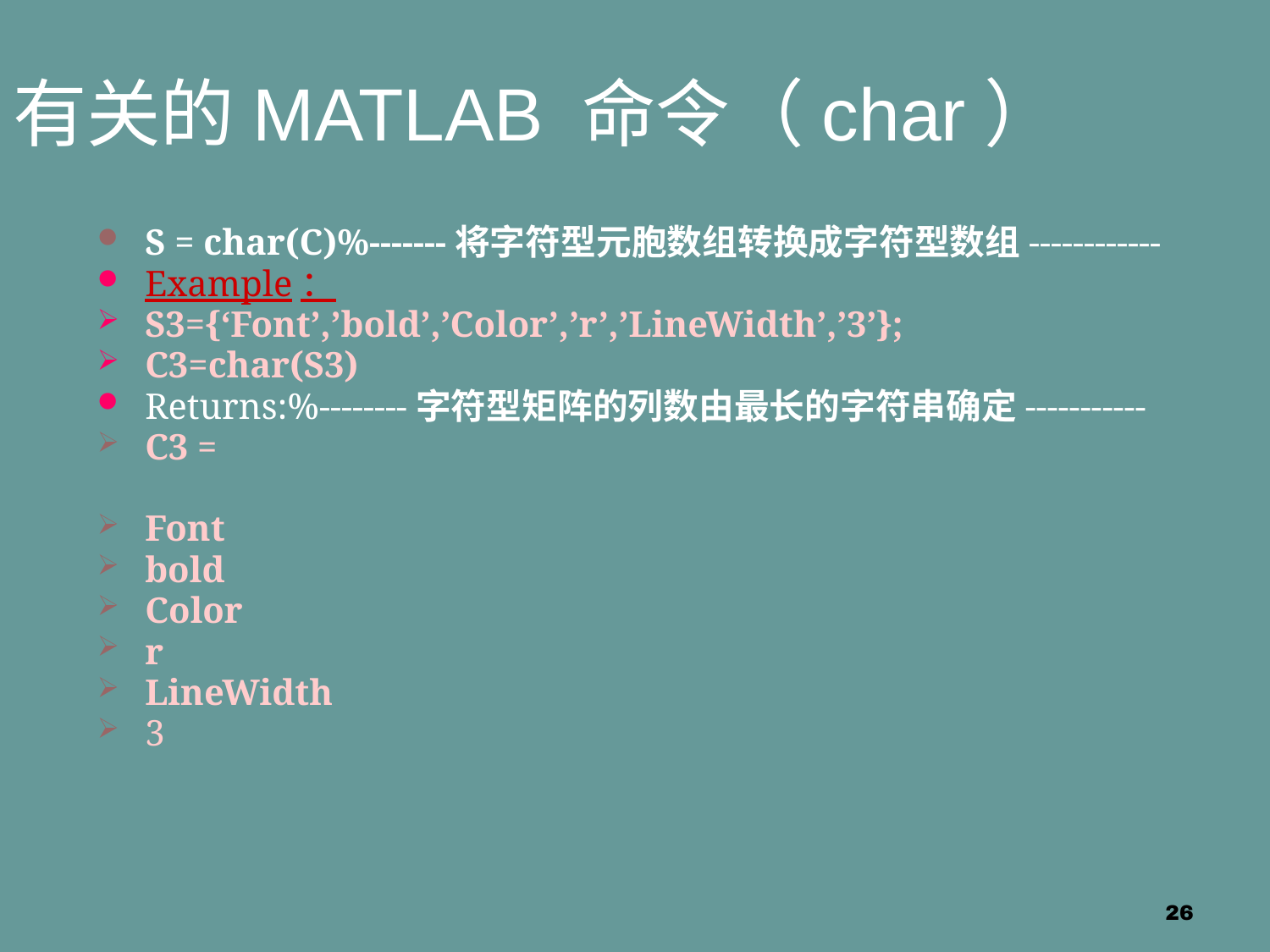

有关的MATLAB 命令（char）
S = char(C)%-------将字符型元胞数组转换成字符型数组------------
Example：
S3={‘Font’,’bold’,’Color’,’r’,’LineWidth’,’3’};
C3=char(S3)
Returns:%--------字符型矩阵的列数由最长的字符串确定-----------
C3 =

Font
bold
Color
r
LineWidth
3

26